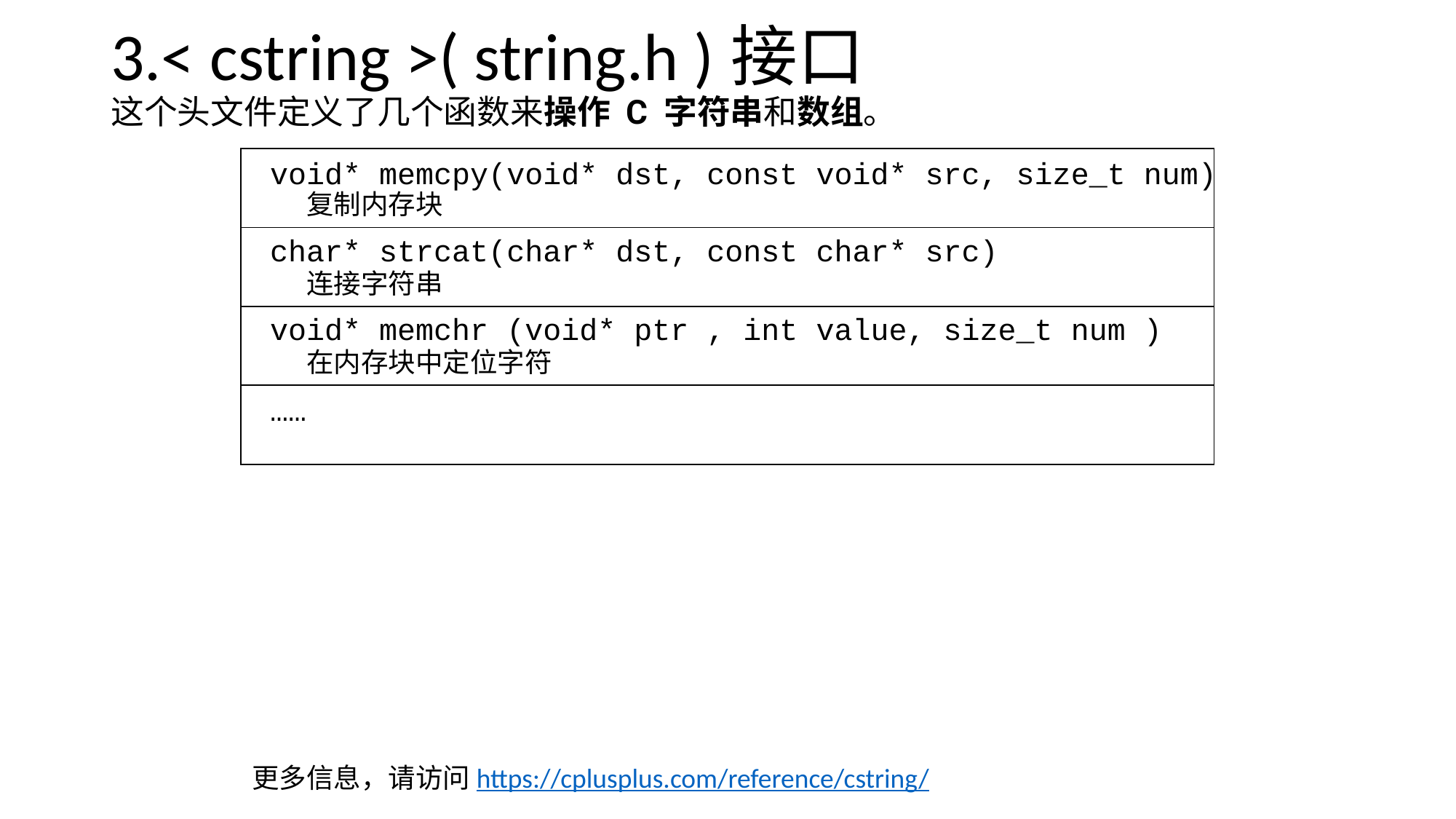

# 3.< cstring >( string.h )接口 这个头文件定义了几个函数来操作 C 字符串和数组。

void* memcpy(void* dst, const void* src, size_t num)
复制内存块
char* strcat(char* dst, const char* src)

连接字符串
void* memchr (void* ptr , int value, size_t num )

在内存块中定位字符

……
更多信息，请访问https://cplusplus.com/reference/cstring/